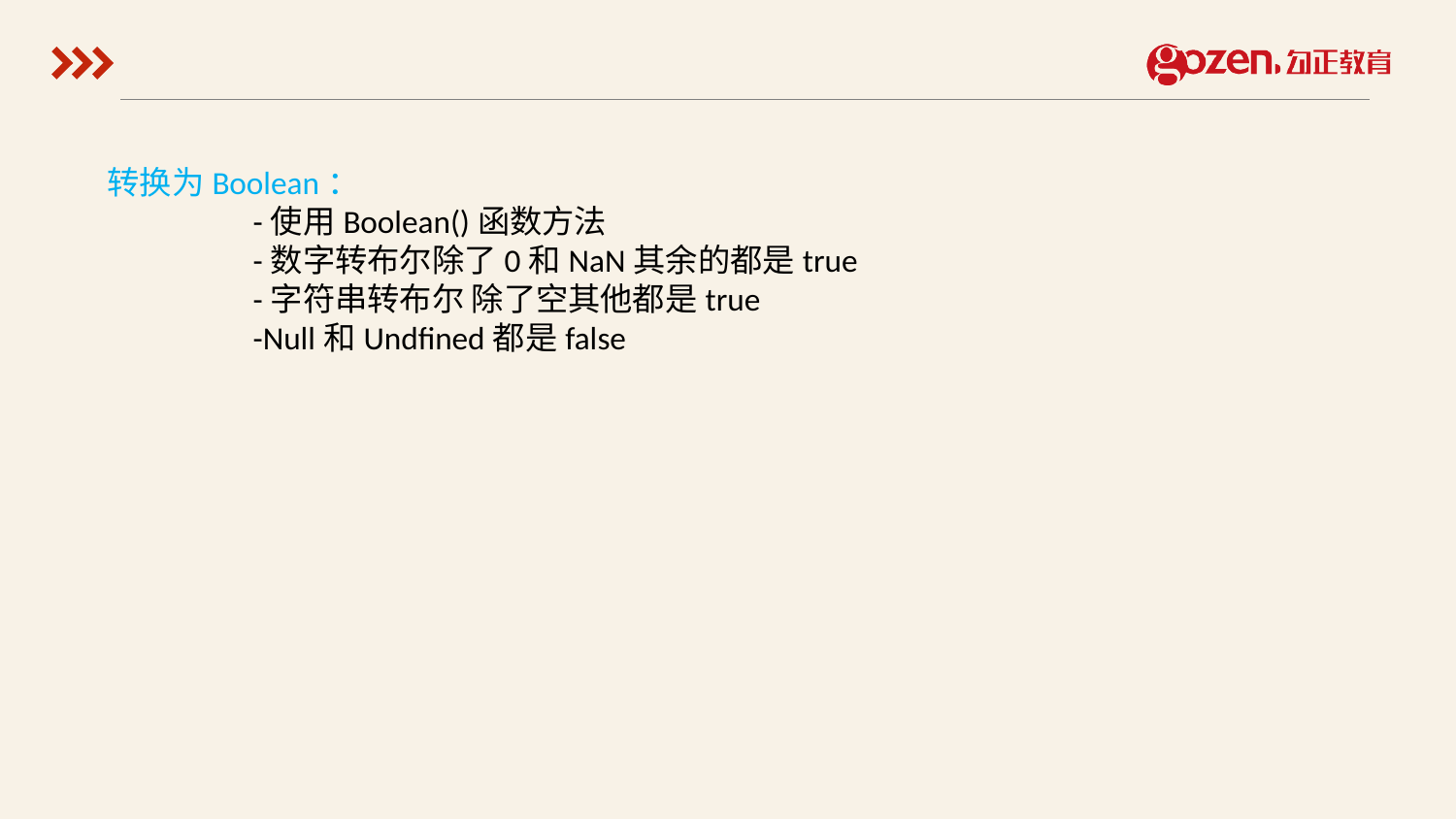

转换为Boolean：
	-使用Boolean()函数方法
	-数字转布尔除了0和NaN其余的都是true
	-字符串转布尔 除了空其他都是true
	-Null和Undfined都是false